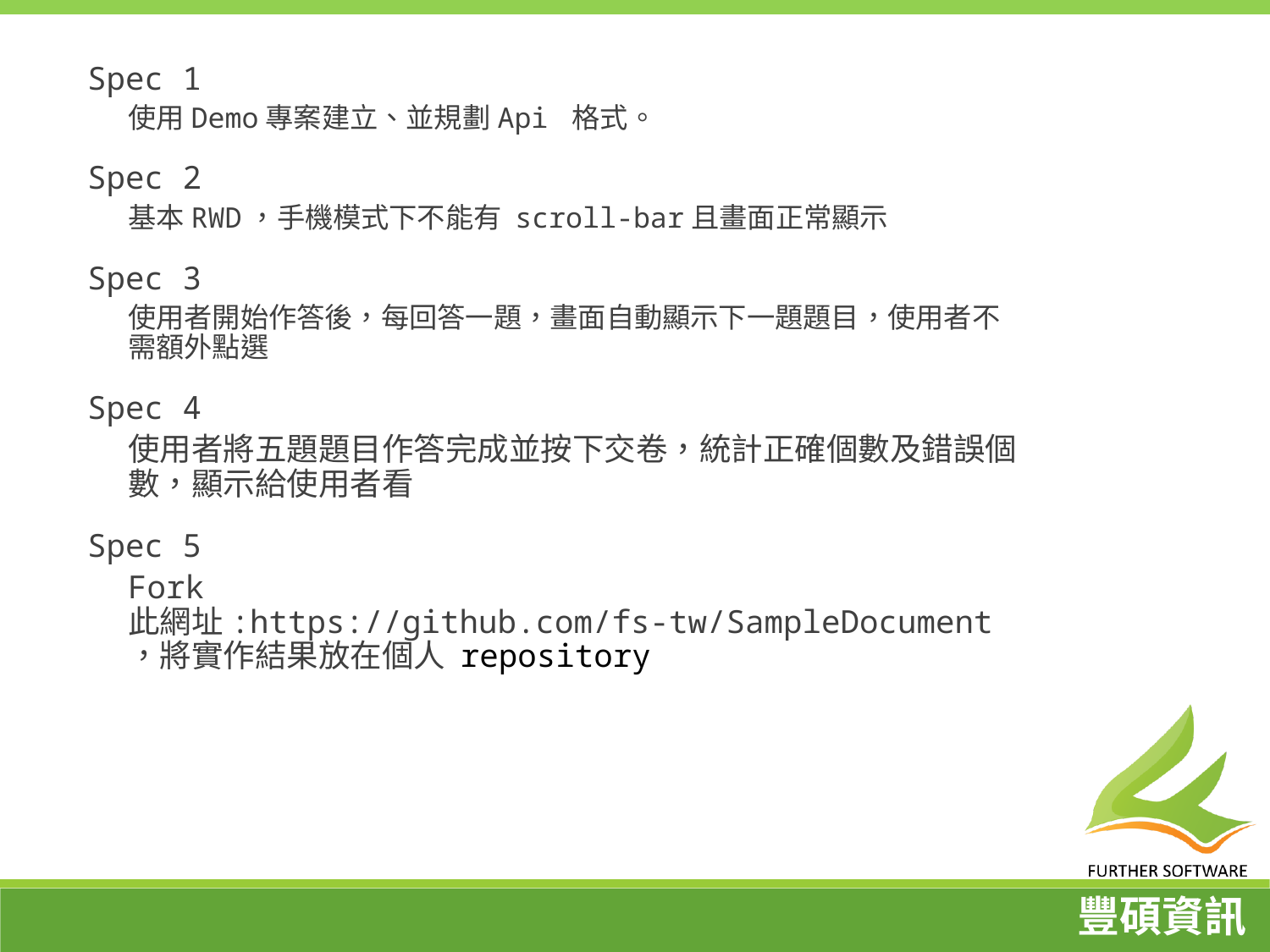

Spec 1
使用Demo專案建立、並規劃Api 格式。
Spec 2
基本RWD，手機模式下不能有 scroll-bar且畫面正常顯示
Spec 3
使用者開始作答後，每回答一題，畫面自動顯示下一題題目，使用者不需額外點選
Spec 4
使用者將五題題目作答完成並按下交卷，統計正確個數及錯誤個數，顯示給使用者看
Spec 5
Fork 此網址:https://github.com/fs-tw/SampleDocument，將實作結果放在個人 repository